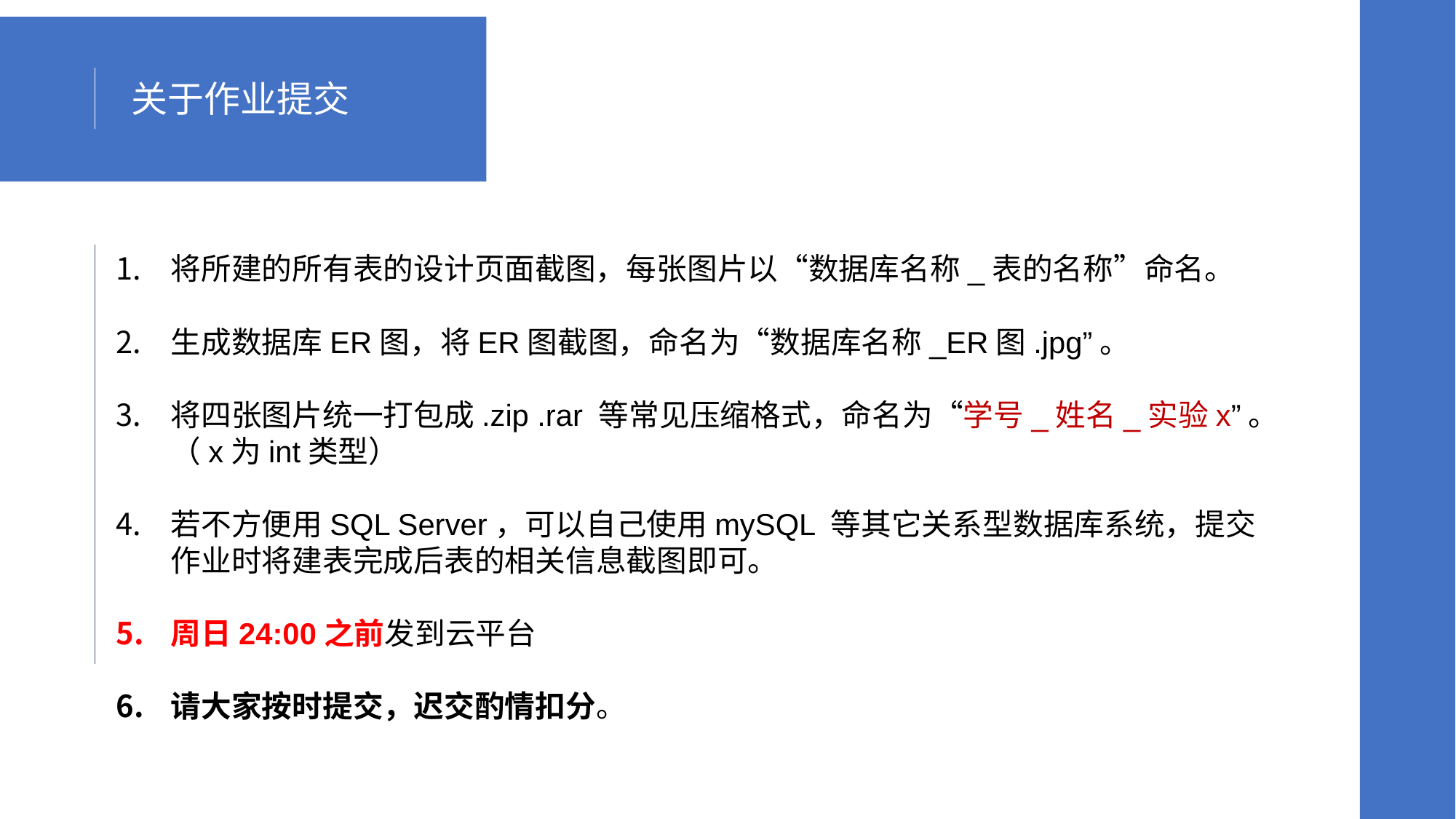

关于作业提交
将所建的所有表的设计页面截图，每张图片以“数据库名称_表的名称”命名。

生成数据库ER图，将ER图截图，命名为“数据库名称_ER图.jpg”。

将四张图片统一打包成.zip .rar 等常见压缩格式，命名为“学号_姓名_实验x”。（x为int类型）

若不方便用SQL Server，可以自己使用mySQL 等其它关系型数据库系统，提交作业时将建表完成后表的相关信息截图即可。

周日24:00之前发到云平台

请大家按时提交，迟交酌情扣分。